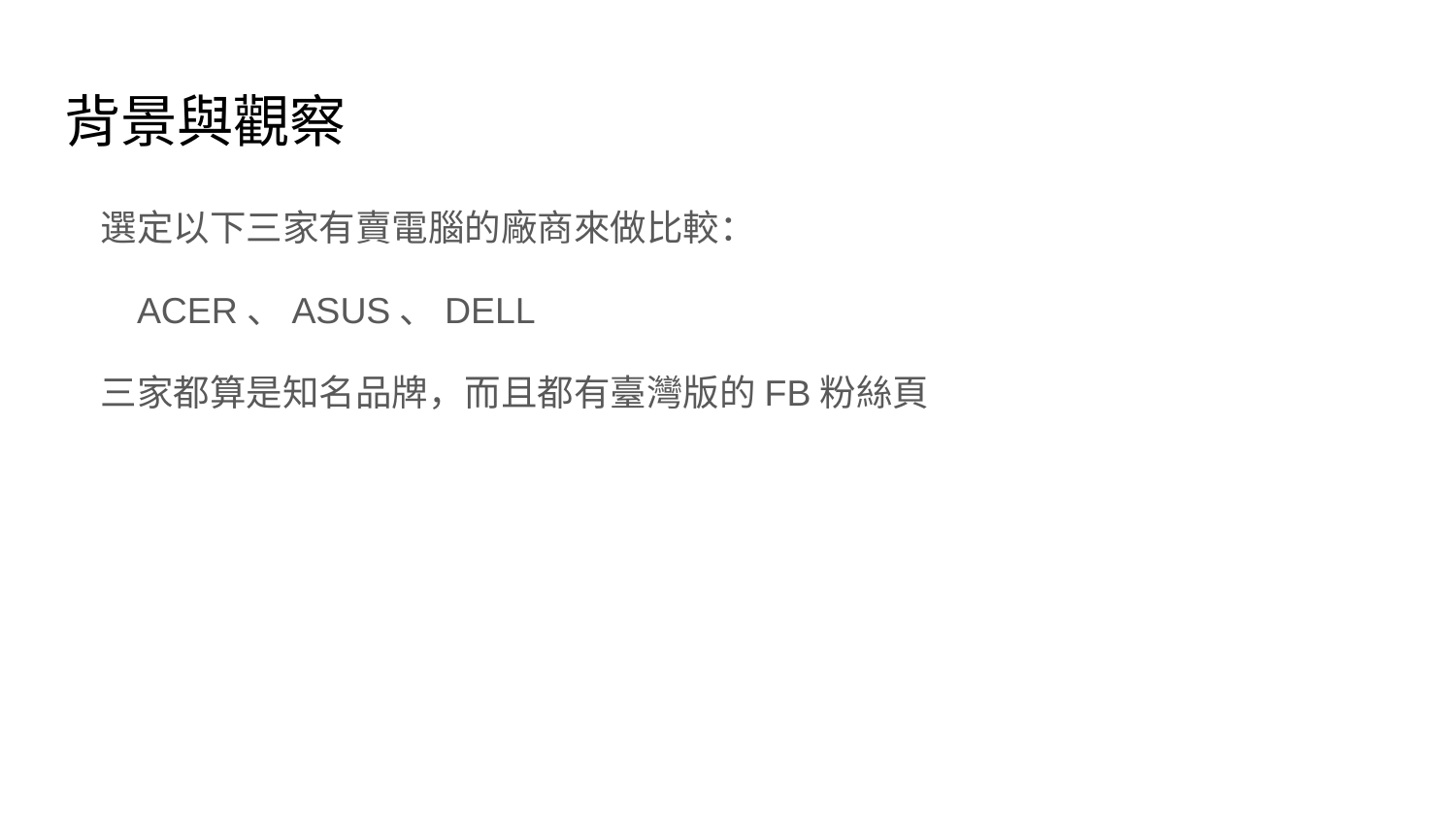

# 背景與觀察
選定以下三家有賣電腦的廠商來做比較：
	ACER、ASUS、DELL
三家都算是知名品牌，而且都有臺灣版的FB粉絲頁